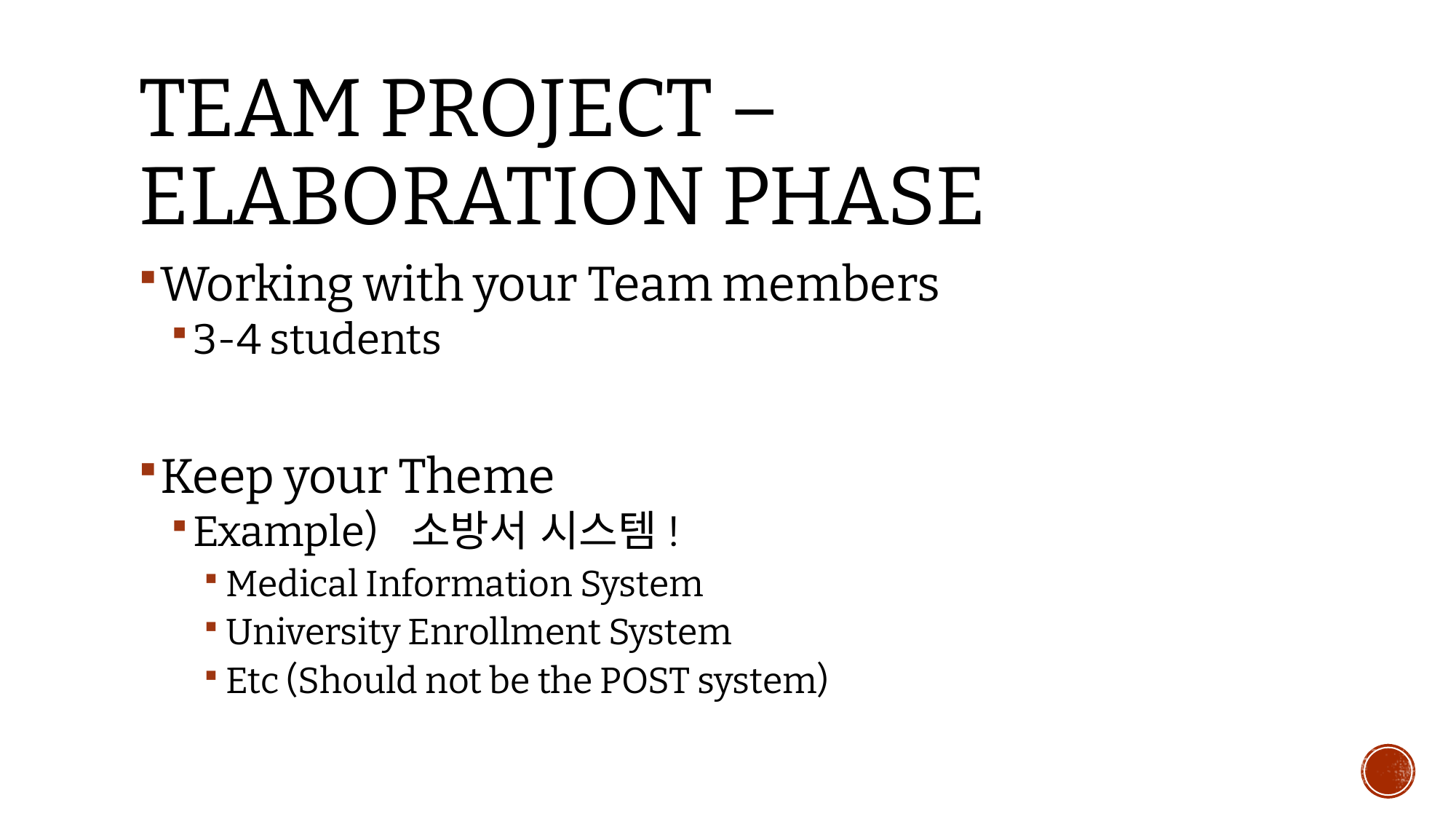

# Team Project – Elaboration Phase
Working with your Team members
3-4 students

Keep your Theme
Example)  	소방서 시스템!
Medical Information System
University Enrollment System
Etc (Should not be the POST system)